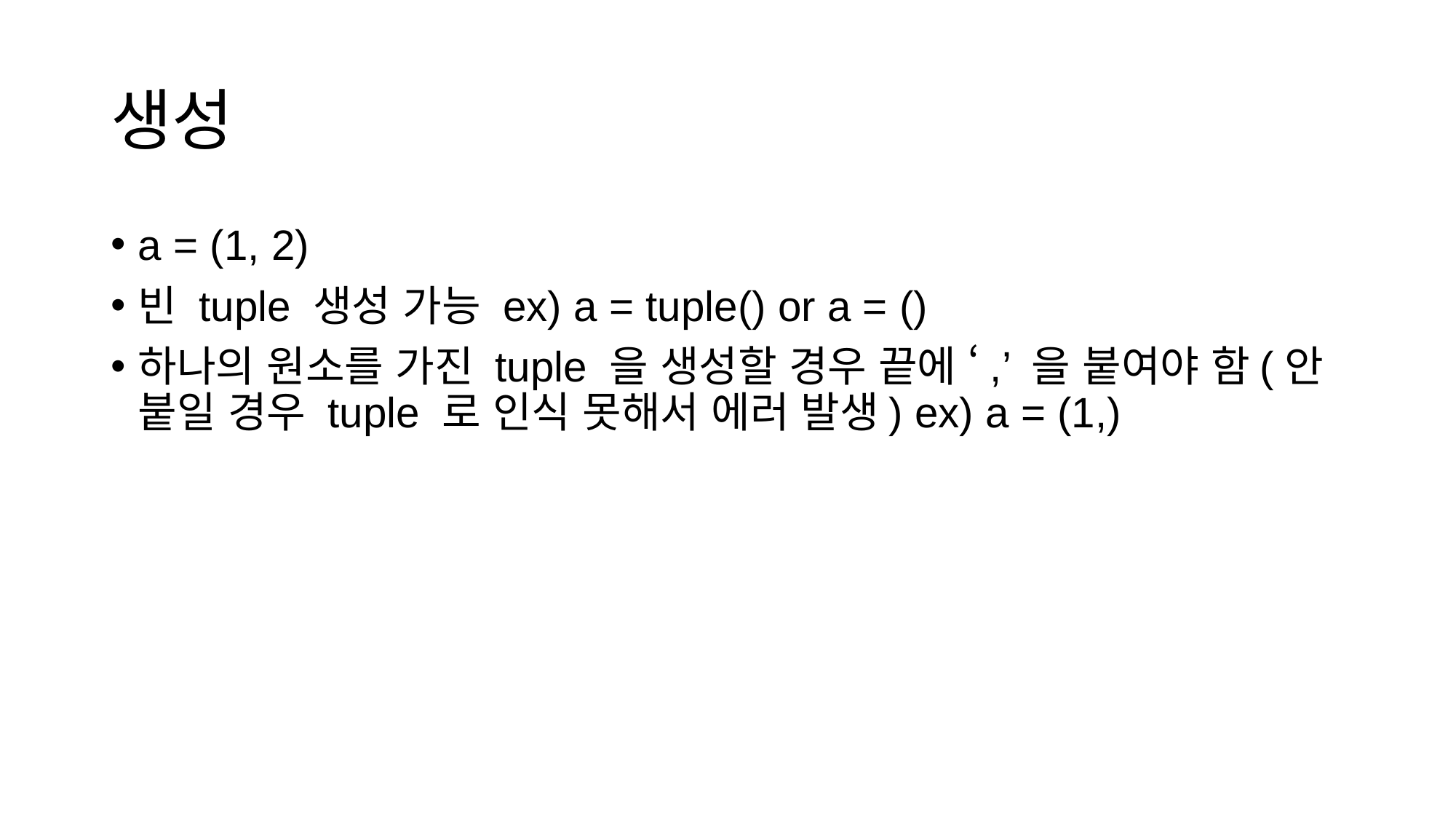

# 생성
a = (1, 2)
빈 tuple 생성 가능 ex) a = tuple() or a = ()
하나의 원소를 가진 tuple 을 생성할 경우 끝에 ‘,’ 을 붙여야 함(안 붙일 경우 tuple 로 인식 못해서 에러 발생) ex) a = (1,)